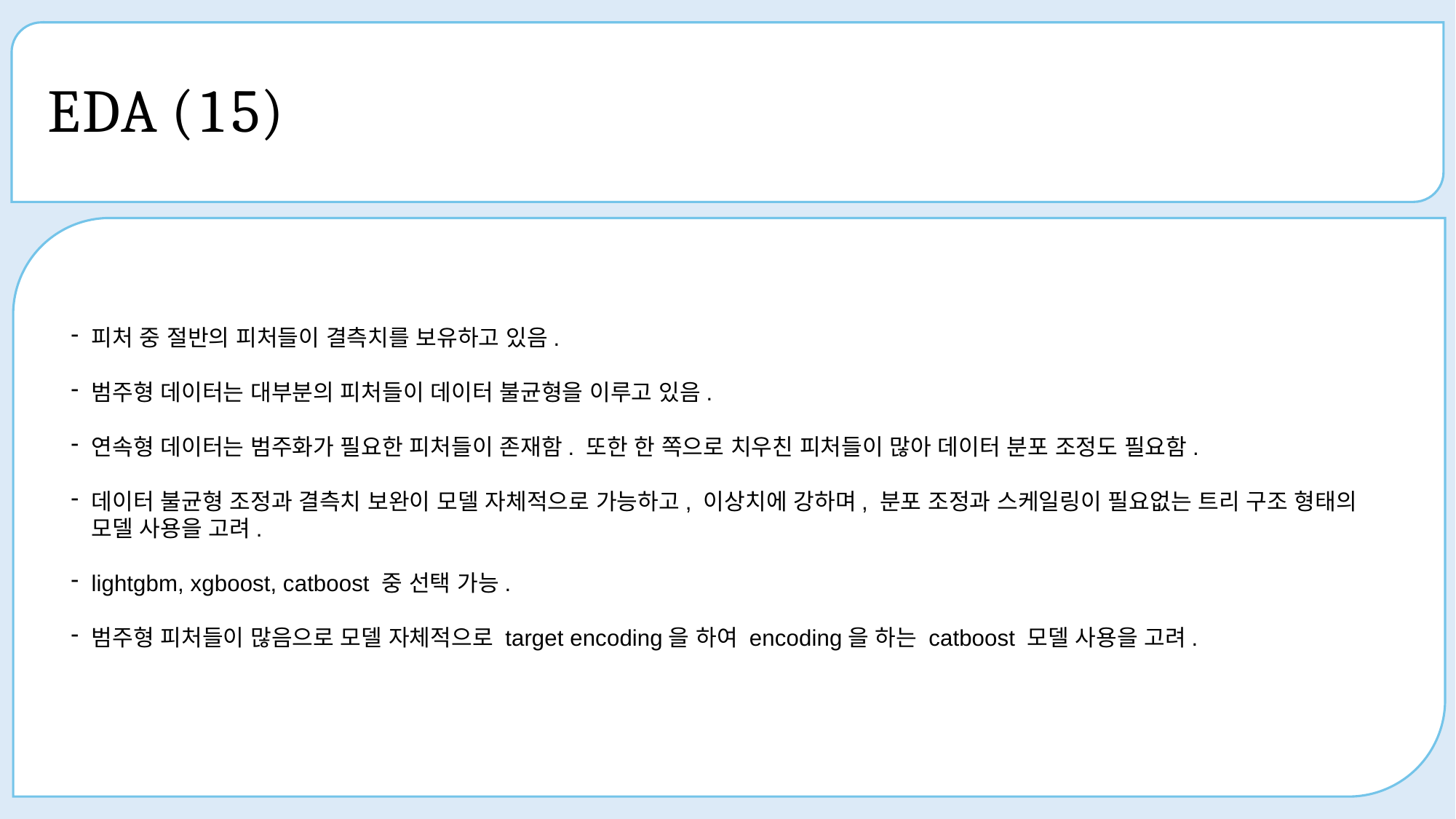

# EDA (15)

피처 중 절반의 피처들이 결측치를 보유하고 있음.

범주형 데이터는 대부분의 피처들이 데이터 불균형을 이루고 있음.

연속형 데이터는 범주화가 필요한 피처들이 존재함. 또한 한 쪽으로 치우친 피처들이 많아 데이터 분포 조정도 필요함.

데이터 불균형 조정과 결측치 보완이 모델 자체적으로 가능하고, 이상치에 강하며, 분포 조정과 스케일링이 필요없는 트리 구조 형태의 모델 사용을 고려.

lightgbm, xgboost, catboost 중 선택 가능.

범주형 피처들이 많음으로 모델 자체적으로 target encoding을 하여 encoding을 하는 catboost 모델 사용을 고려.